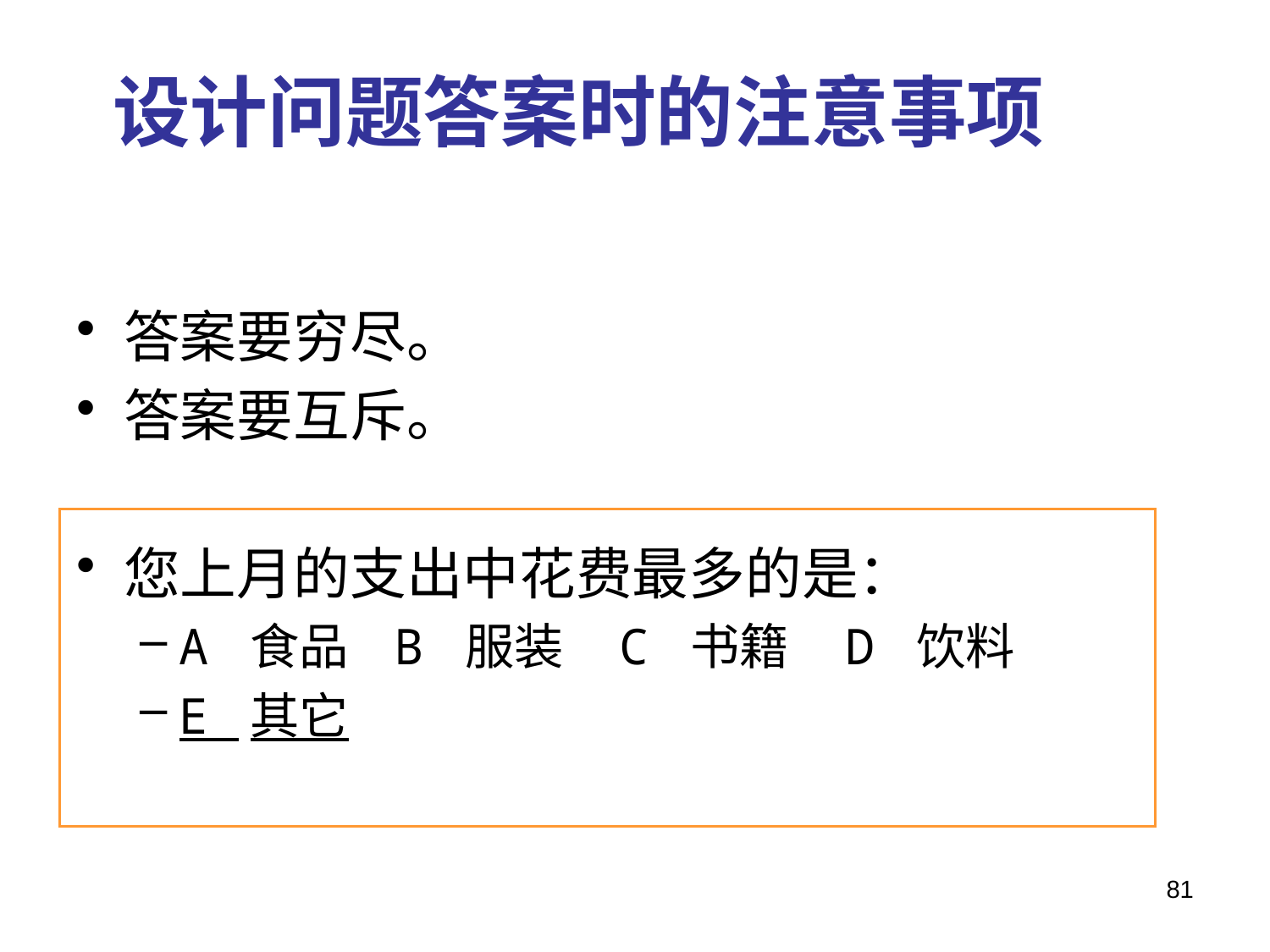

# 设计问题答案时的注意事项
答案要穷尽。
答案要互斥。

您上月的支出中花费最多的是：
A 食品   B 服装    C 书籍    D 饮料
E 其它

81